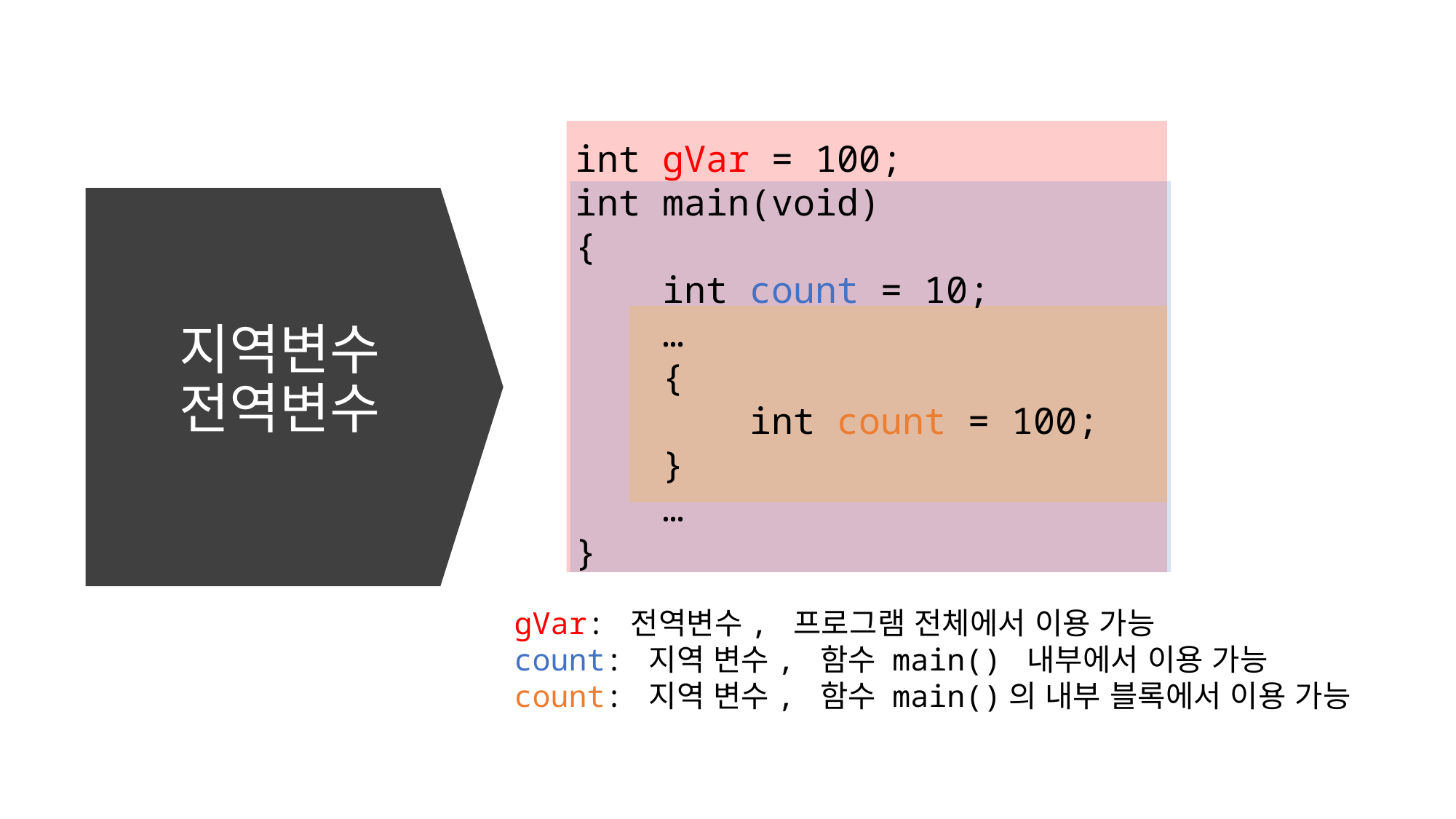

int gVar = 100;
int main(void)
{
    int count = 10;
    …
    {
        int count = 100;
    }
    …
}

# 지역변수 전역변수

gVar: 전역변수, 프로그램 전체에서 이용 가능
count: 지역 변수, 함수 main() 내부에서 이용 가능
count: 지역 변수, 함수 main()의 내부 블록에서 이용 가능